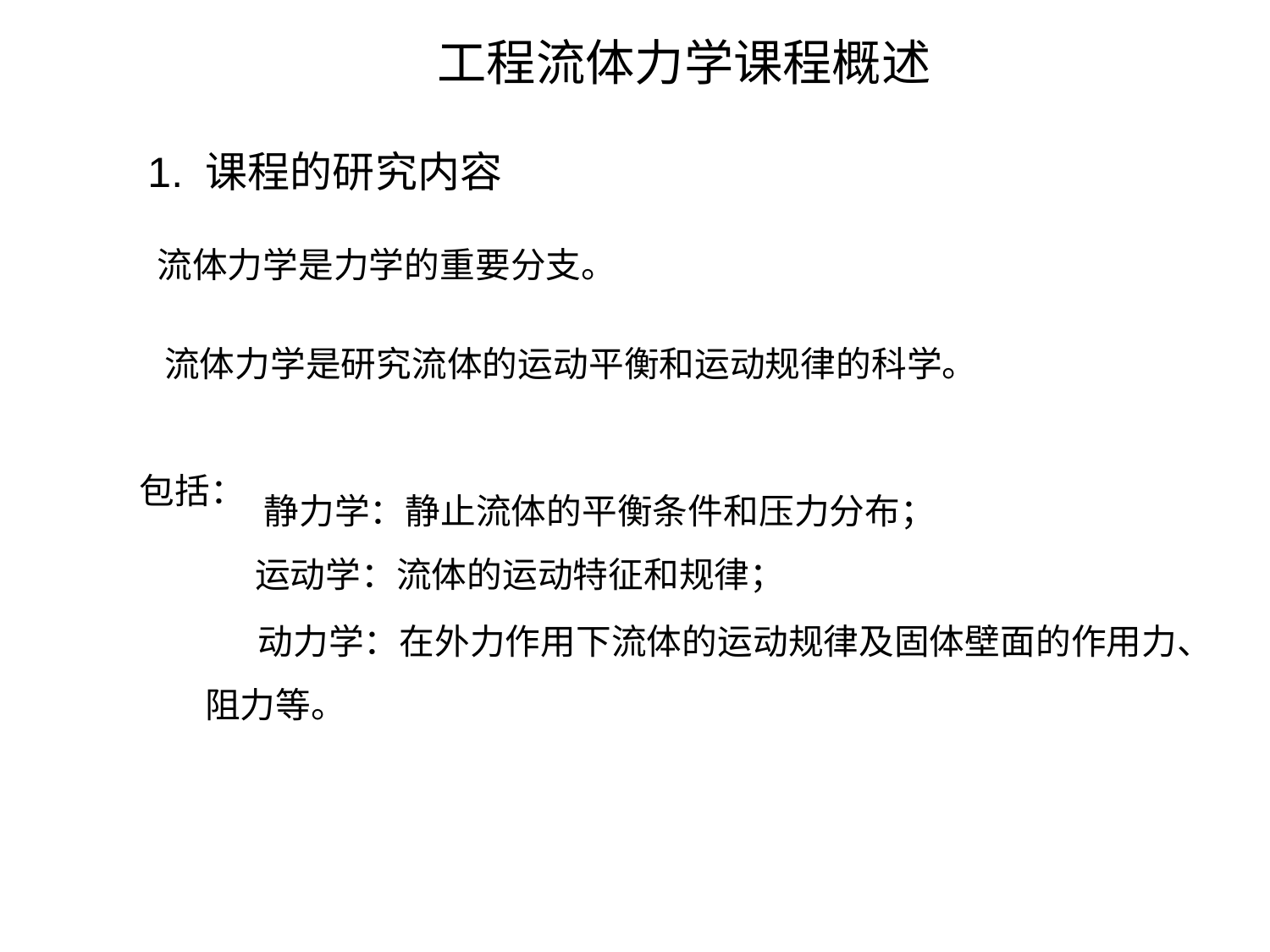

工程流体力学课程概述
1. 课程的研究内容
流体力学是力学的重要分支。

 流体力学是研究流体的运动平衡和运动规律的科学。

包括：
静力学：静止流体的平衡条件和压力分布；
运动学：流体的运动特征和规律；
动力学：在外力作用下流体的运动规律及固体壁面的作用力、
阻力等。